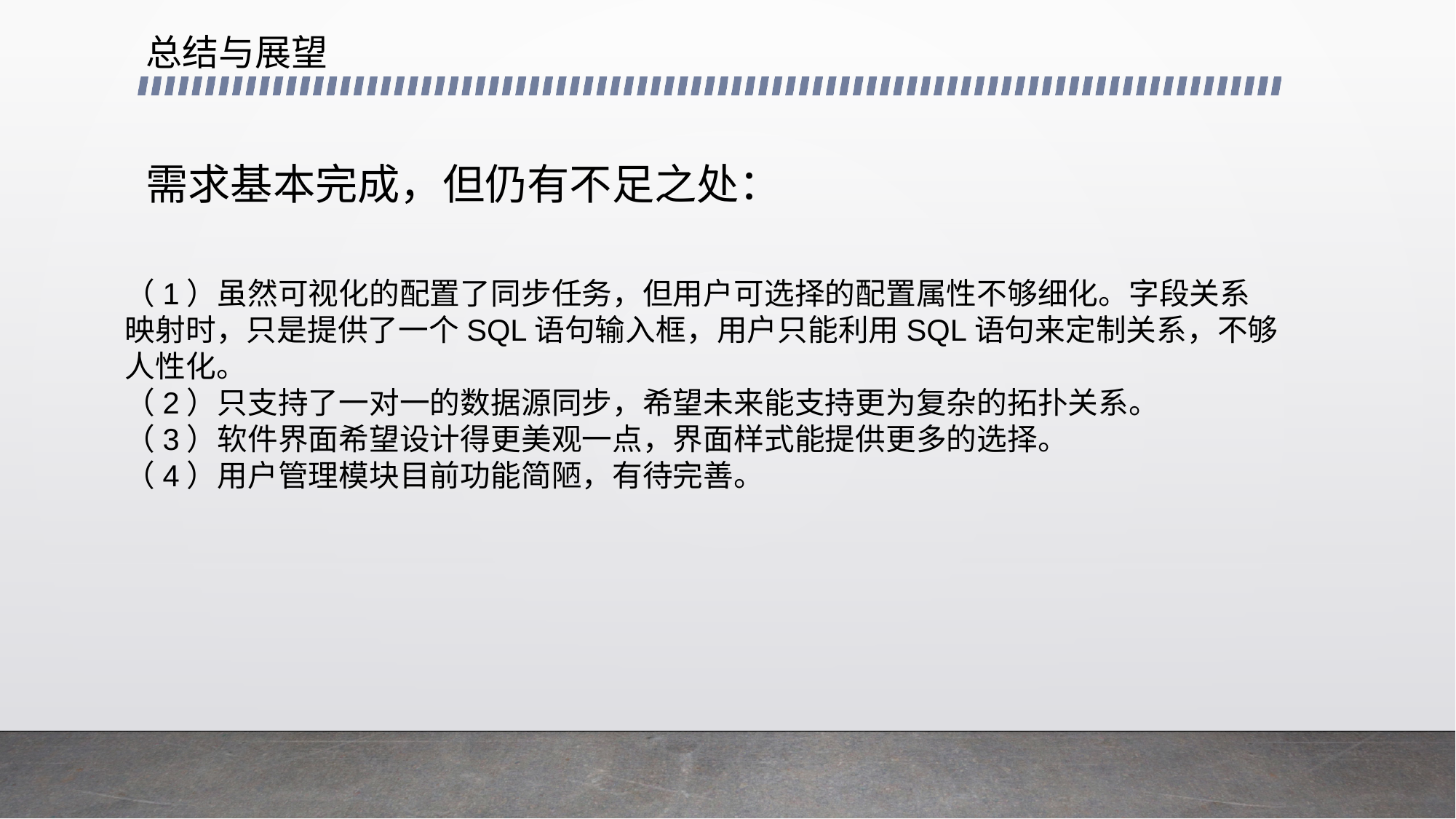

总结与展望
# 需求基本完成，但仍有不足之处：
（1）虽然可视化的配置了同步任务，但用户可选择的配置属性不够细化。字段关系映射时，只是提供了一个SQL语句输入框，用户只能利用SQL语句来定制关系，不够人性化。
（2）只支持了一对一的数据源同步，希望未来能支持更为复杂的拓扑关系。
（3）软件界面希望设计得更美观一点，界面样式能提供更多的选择。
（4）用户管理模块目前功能简陋，有待完善。